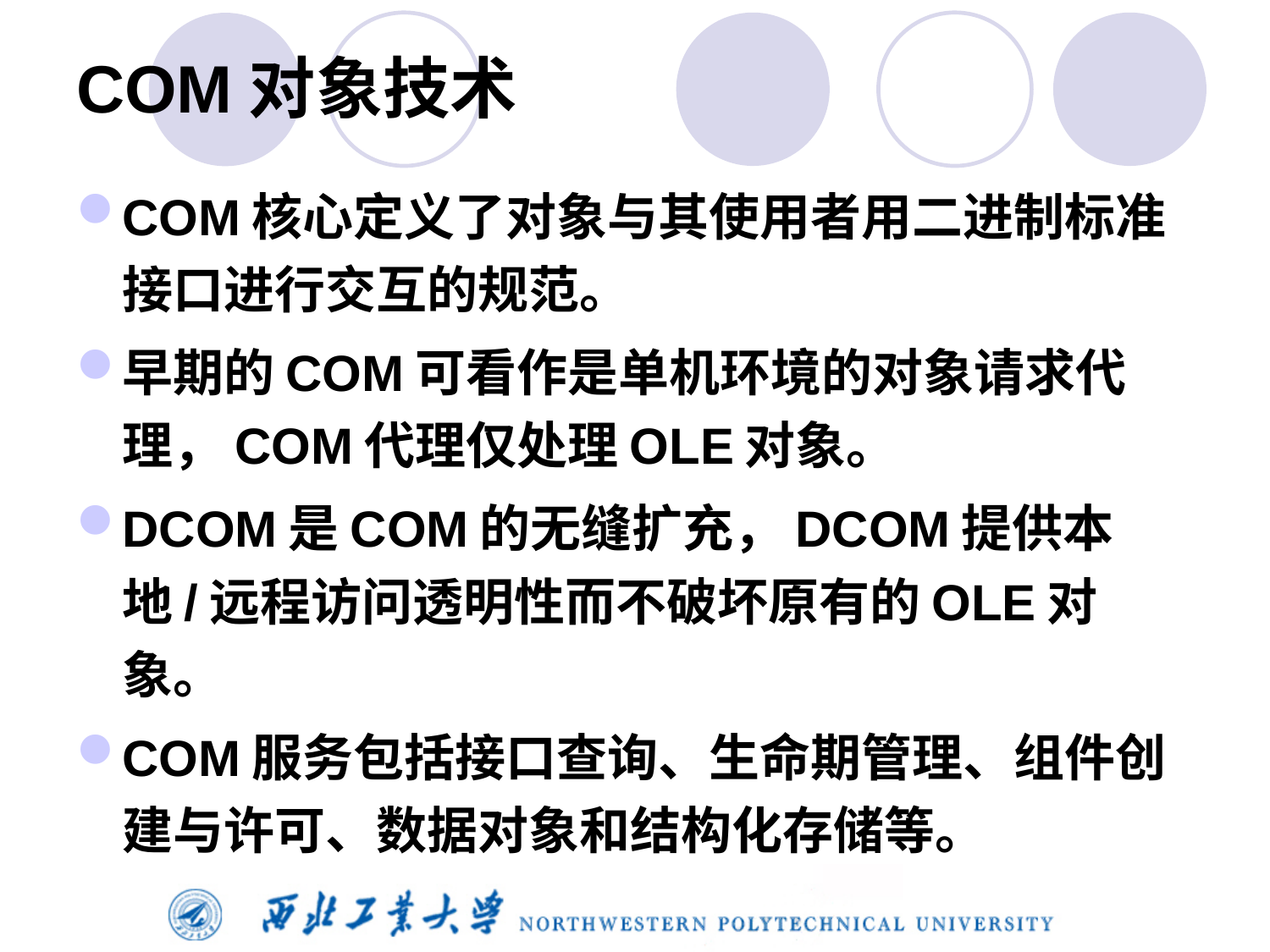

# COM对象技术
COM核心定义了对象与其使用者用二进制标准接口进行交互的规范。
早期的COM可看作是单机环境的对象请求代理，COM代理仅处理OLE对象。
DCOM是COM的无缝扩充，DCOM提供本地/远程访问透明性而不破坏原有的OLE对象。
COM服务包括接口查询、生命期管理、组件创建与许可、数据对象和结构化存储等。